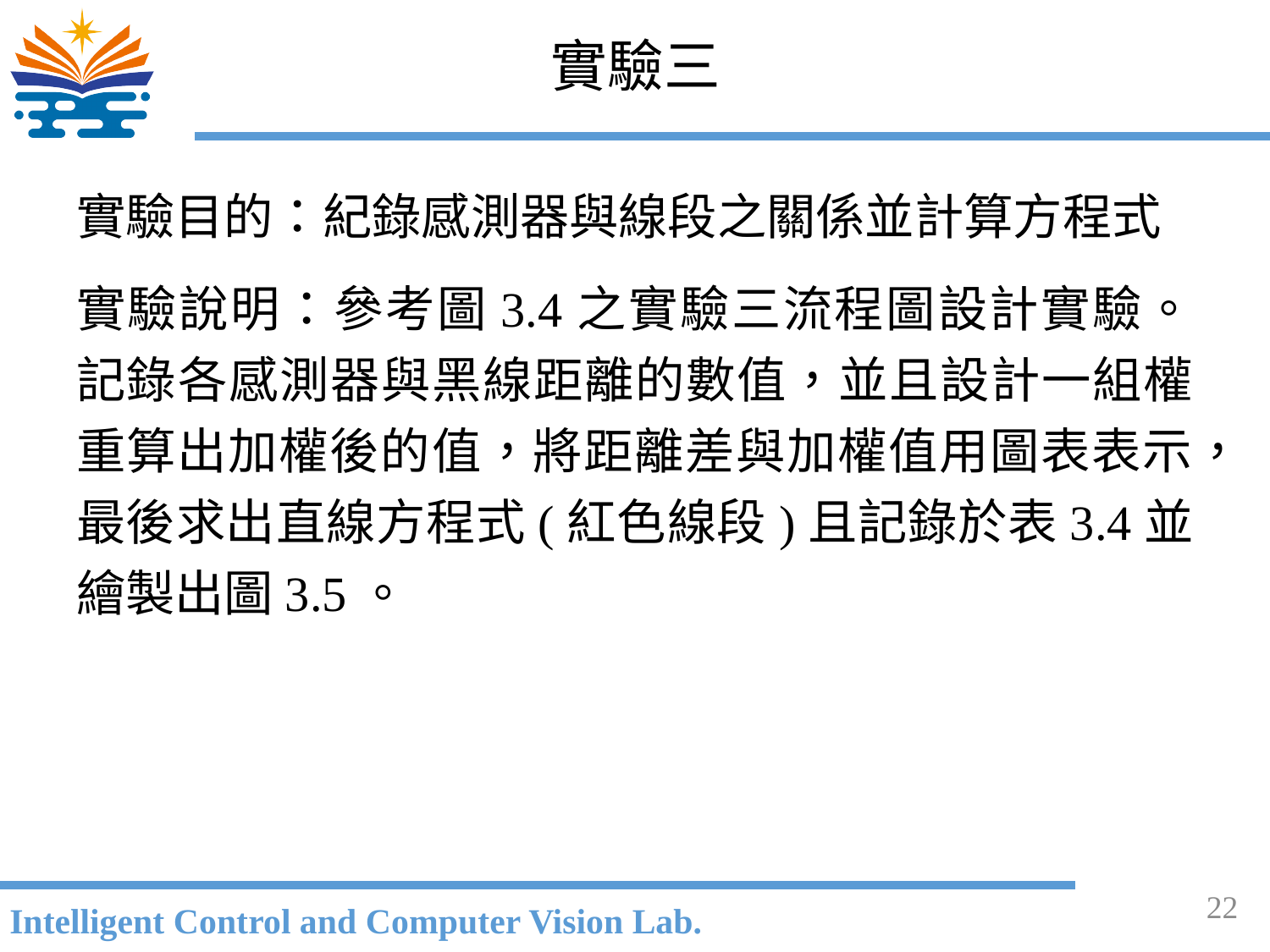

# 實驗三
實驗目的：紀錄感測器與線段之關係並計算方程式
實驗說明：參考圖3.4之實驗三流程圖設計實驗。記錄各感測器與黑線距離的數值，並且設計一組權重算出加權後的值，將距離差與加權值用圖表表示，最後求出直線方程式(紅色線段)且記錄於表3.4並繪製出圖3.5。
22